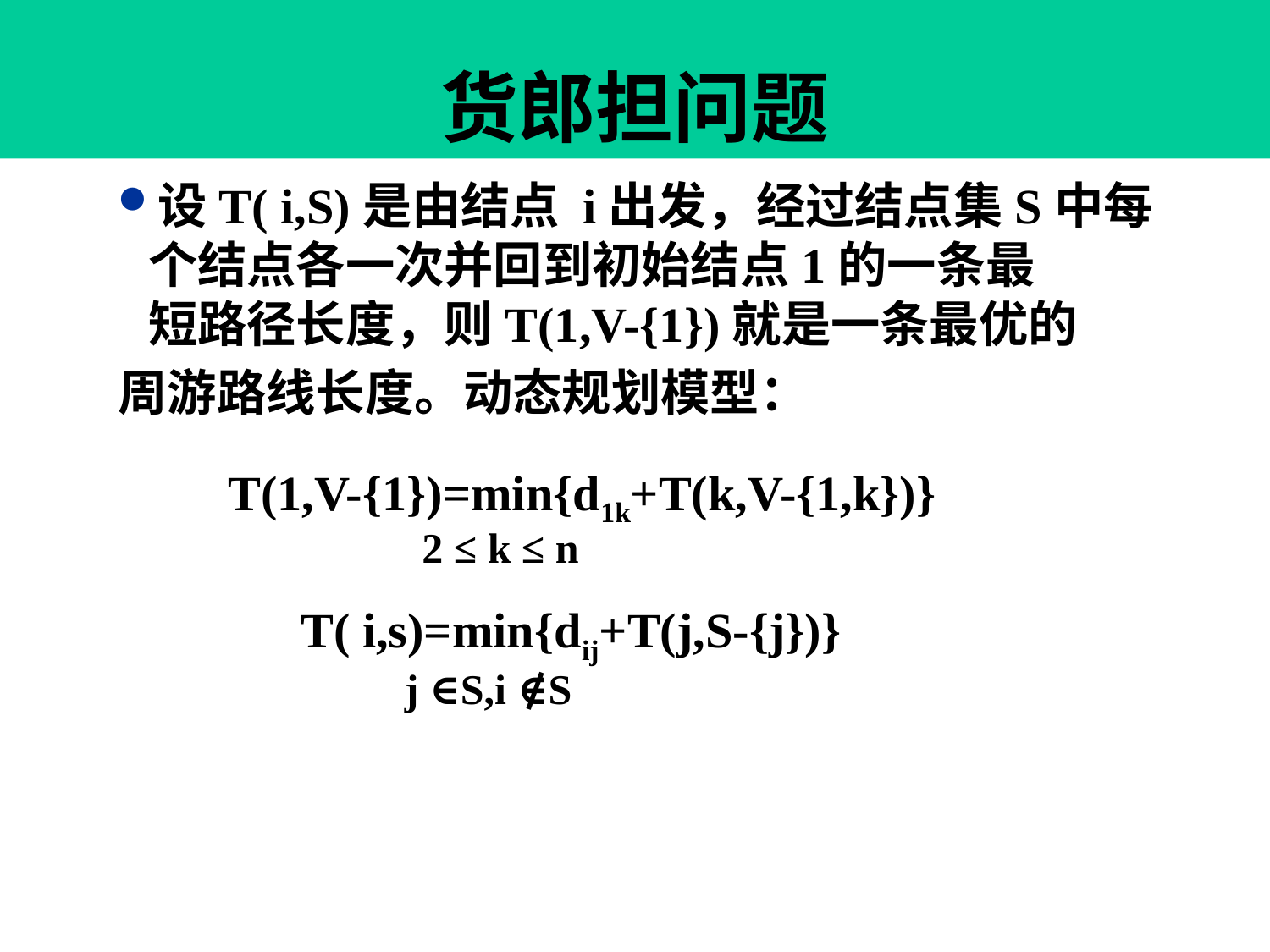

# 货郎担问题
设T( i,S)是由结点 i出发，经过结点集S中每个结点各一次并回到初始结点1的一条最
短路径长度，则T(1,V-{1})就是一条最优的
周游路线长度。动态规划模型：
T(1,V-{1})=min{d1k+T(k,V-{1,k})}
2 ≤ k ≤ n
  T( i,s)=min{dij+T(j,S-{j})}
j ∈S,i ∉S